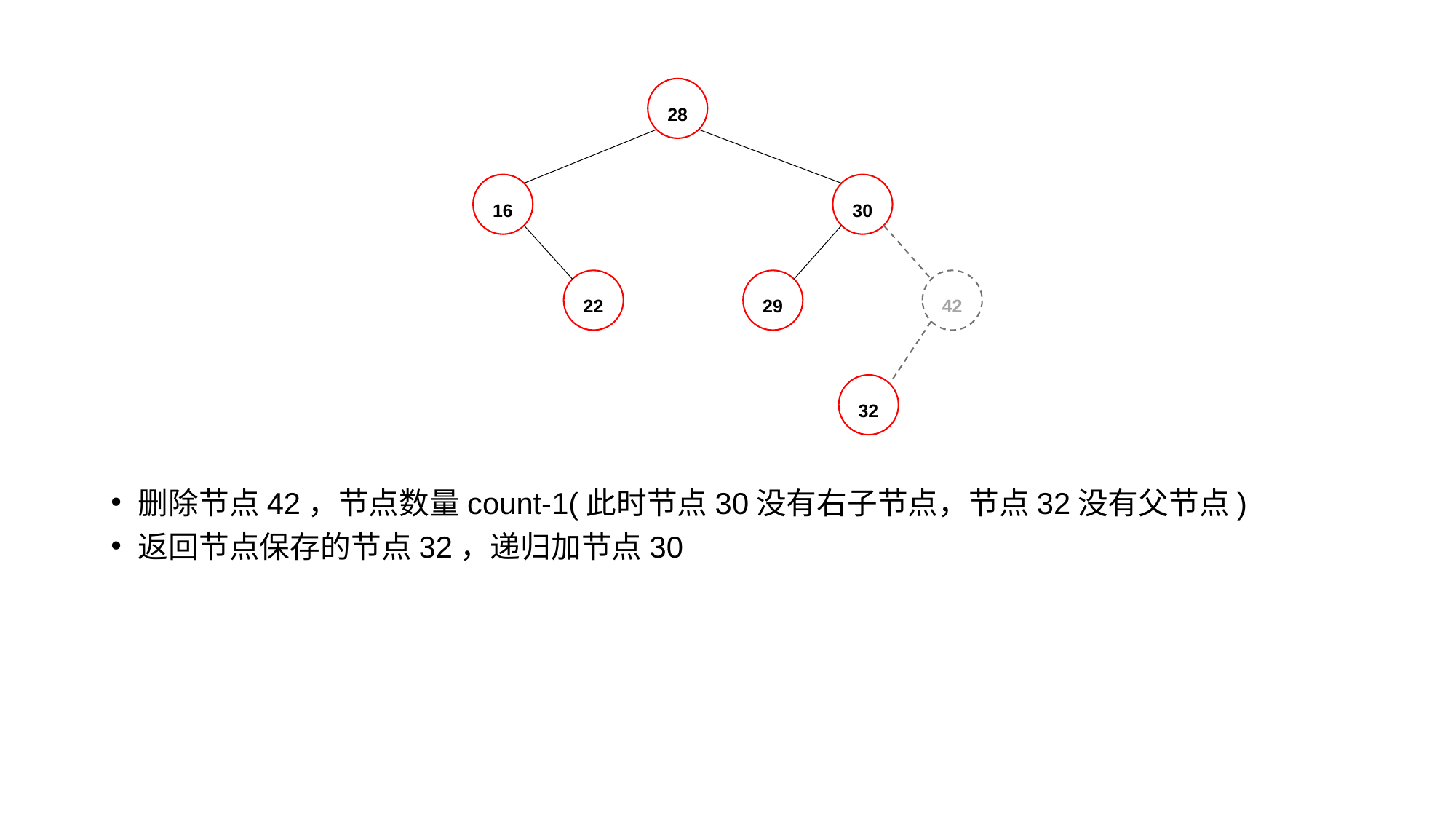

28
16
30
22
29
42
32
删除节点42，节点数量count-1(此时节点30没有右子节点，节点32没有父节点)
返回节点保存的节点32，递归加节点30